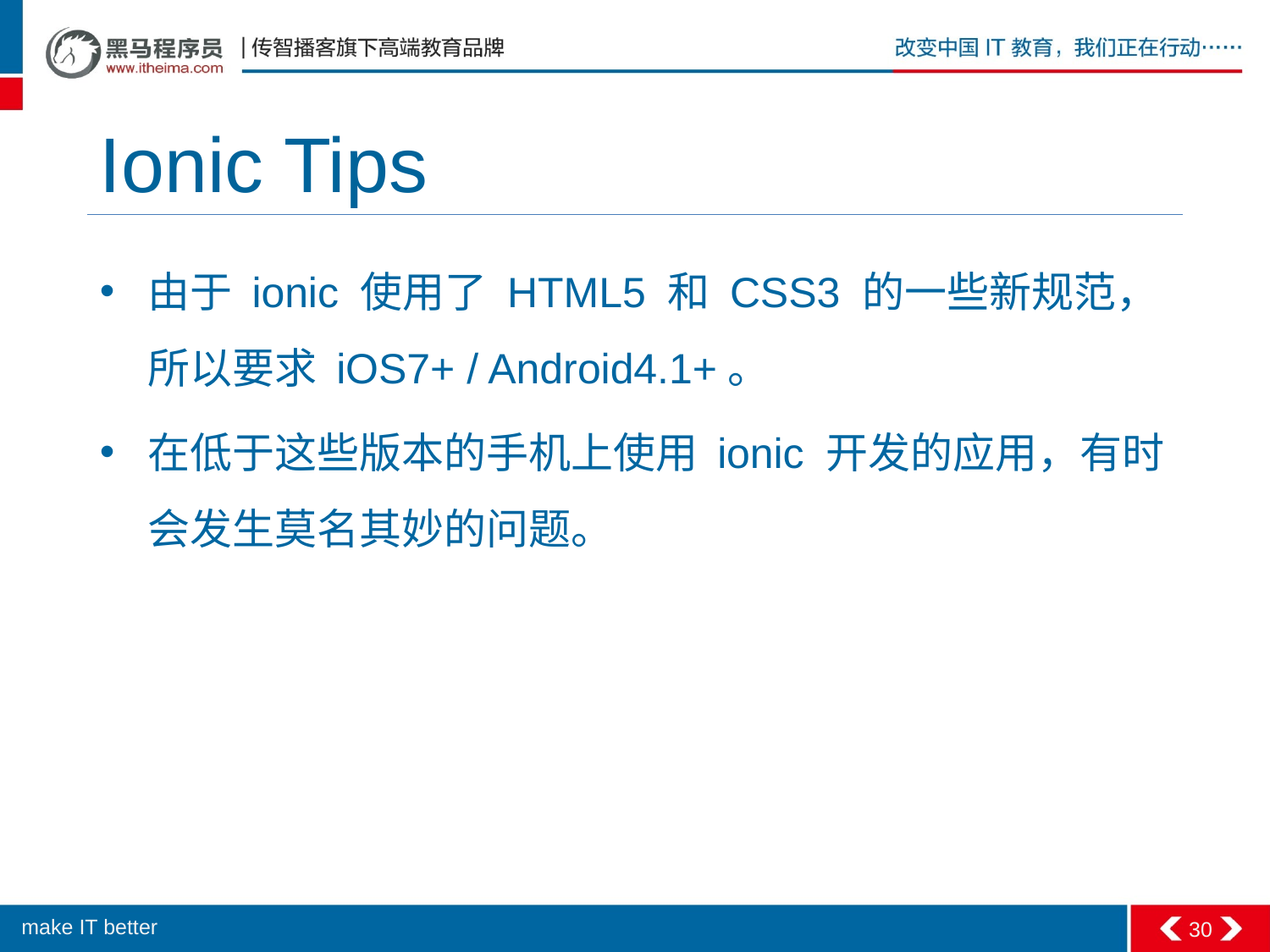

# Ionic Tips
由于 ionic 使用了 HTML5 和 CSS3 的一些新规范，所以要求 iOS7+ / Android4.1+。
在低于这些版本的手机上使用 ionic 开发的应用，有时会发生莫名其妙的问题。
30

make IT better